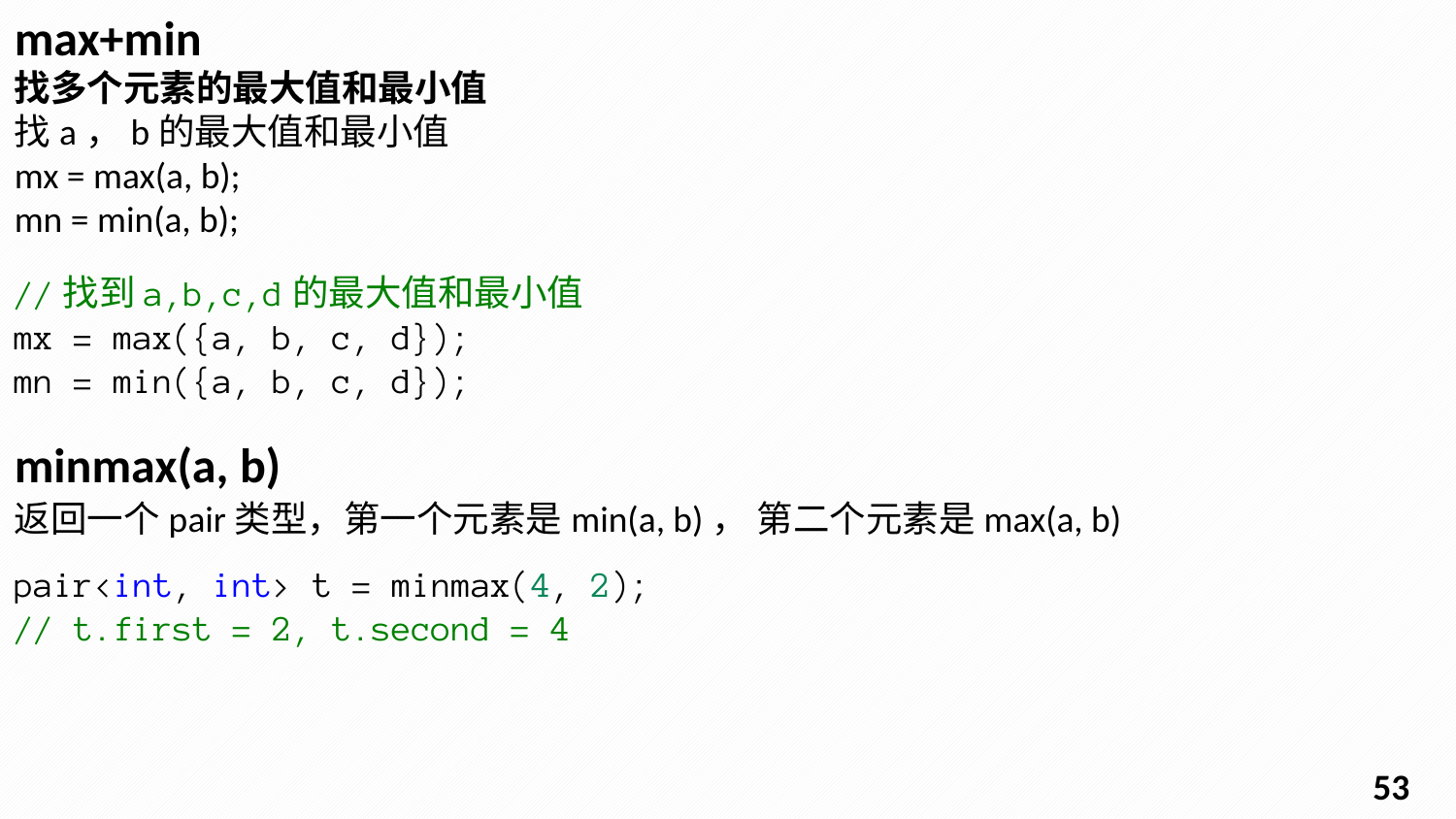

max+min
找多个元素的最大值和最小值
找a，b的最大值和最小值
mx = max(a, b);
mn = min(a, b);
//找到a,b,c,d的最大值和最小值
mx = max({a, b, c, d});
mn = min({a, b, c, d});
minmax(a, b)
返回一个pair类型，第一个元素是min(a, b)， 第二个元素是max(a, b)
pair<int, int> t = minmax(4, 2);
// t.first = 2, t.second = 4
53